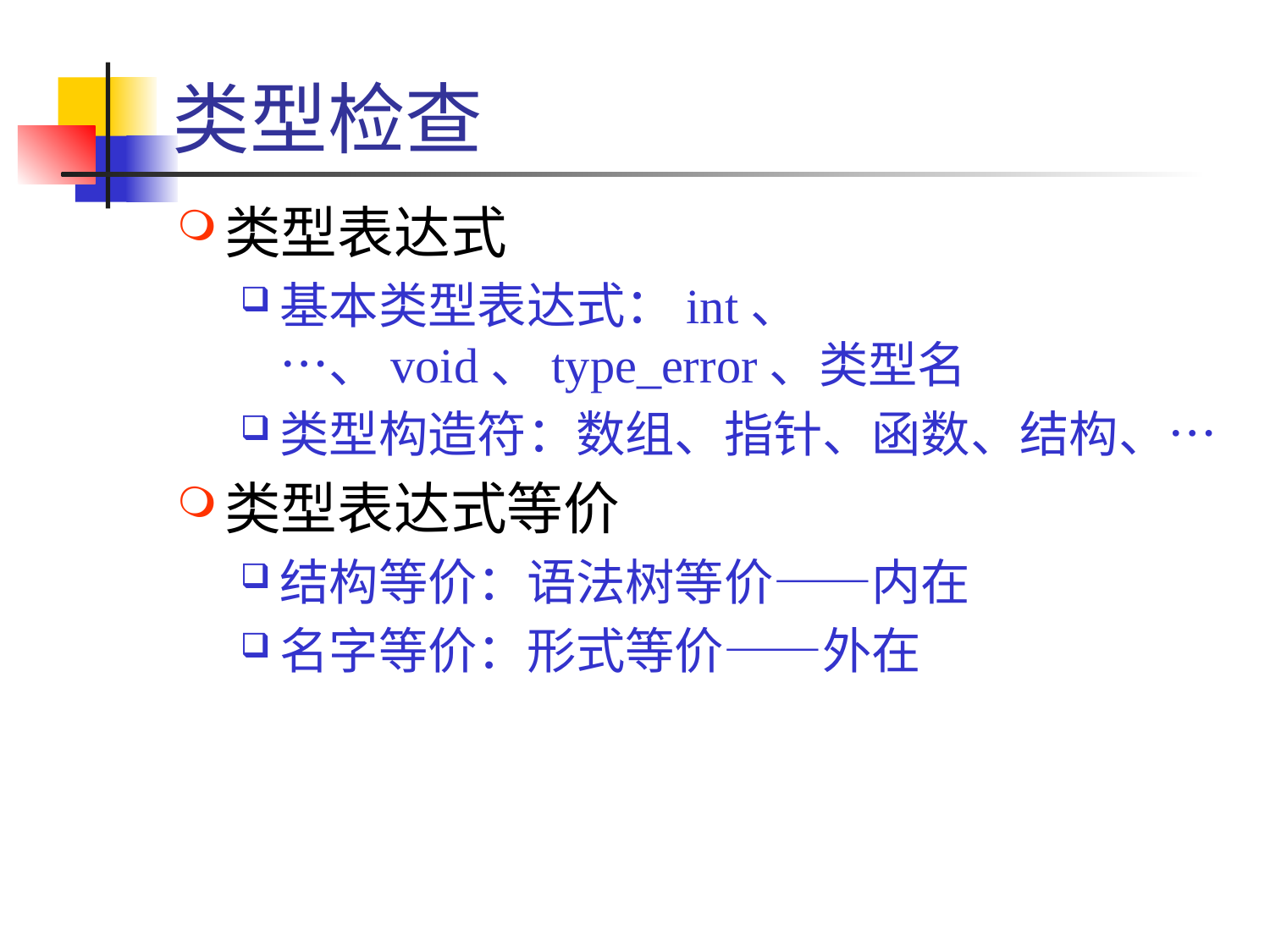

# 类型检查
类型表达式
基本类型表达式：int、…、void、type_error、类型名
类型构造符：数组、指针、函数、结构、…
类型表达式等价
结构等价：语法树等价——内在
名字等价：形式等价——外在